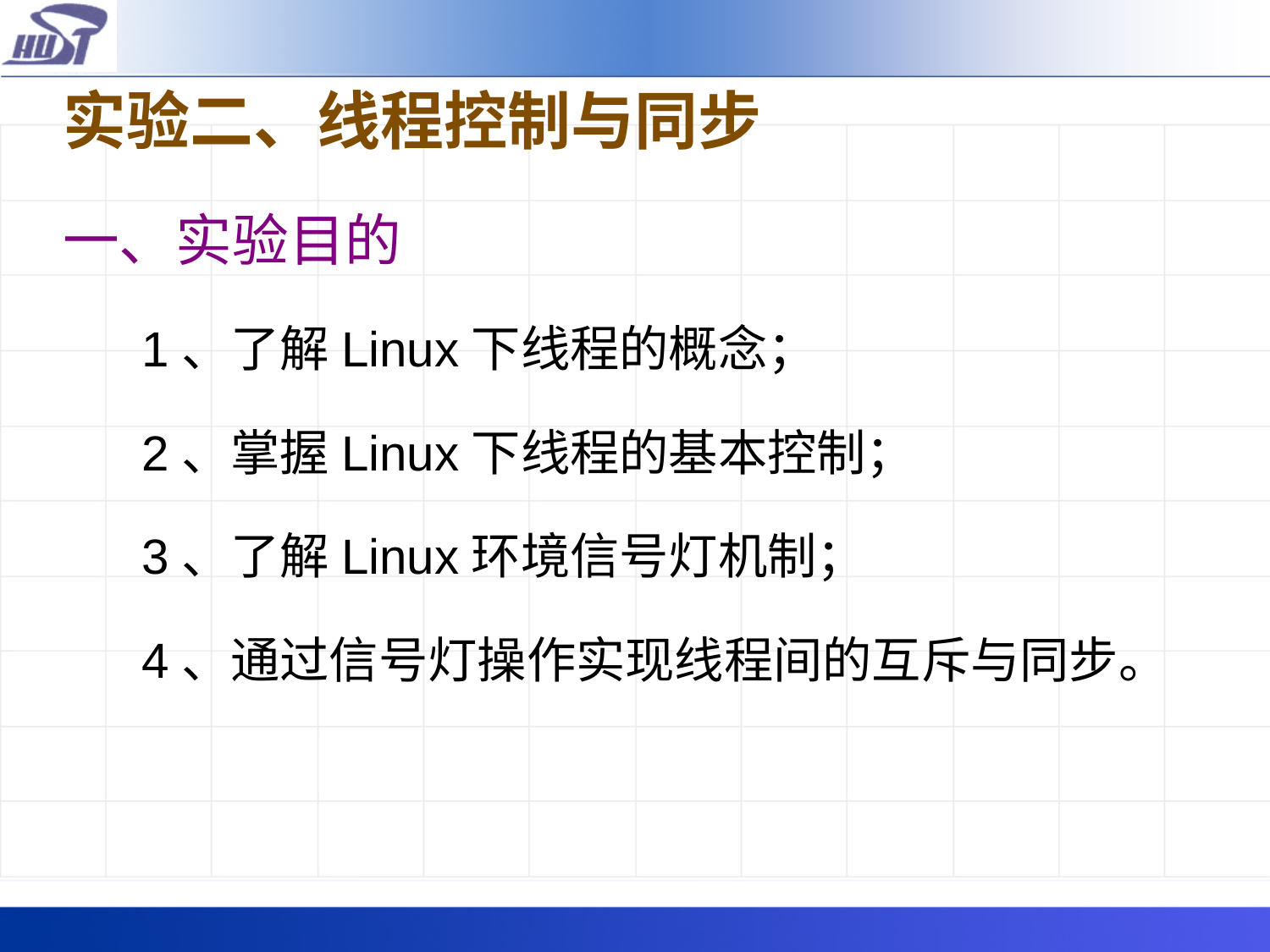

# 实验二、线程控制与同步
一、实验目的
	1、了解Linux下线程的概念；
	2、掌握Linux下线程的基本控制；
	3、了解Linux环境信号灯机制；
	4、通过信号灯操作实现线程间的互斥与同步。